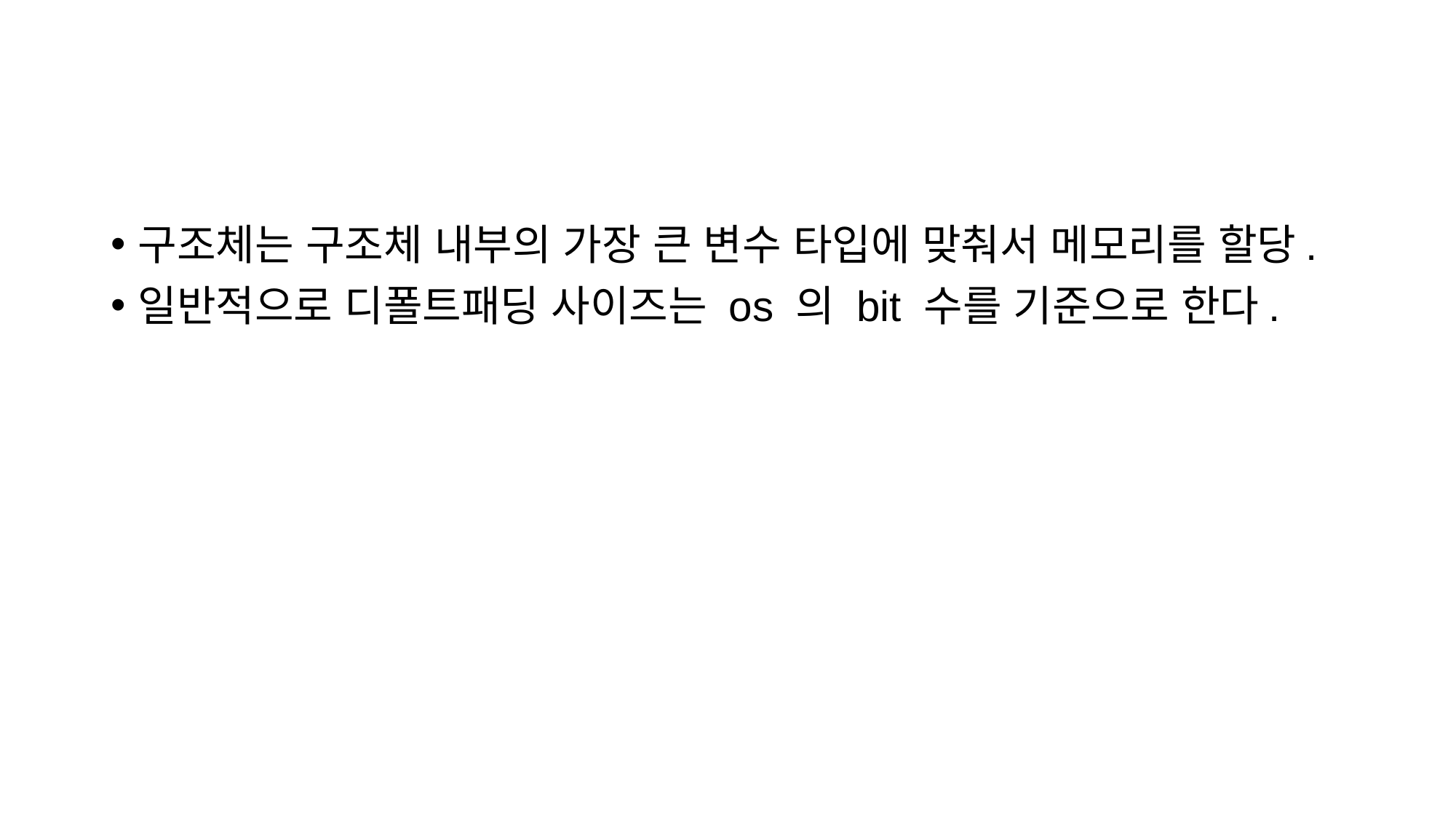

#
구조체는 구조체 내부의 가장 큰 변수 타입에 맞춰서 메모리를 할당.
일반적으로 디폴트패딩 사이즈는 os 의 bit 수를 기준으로 한다.